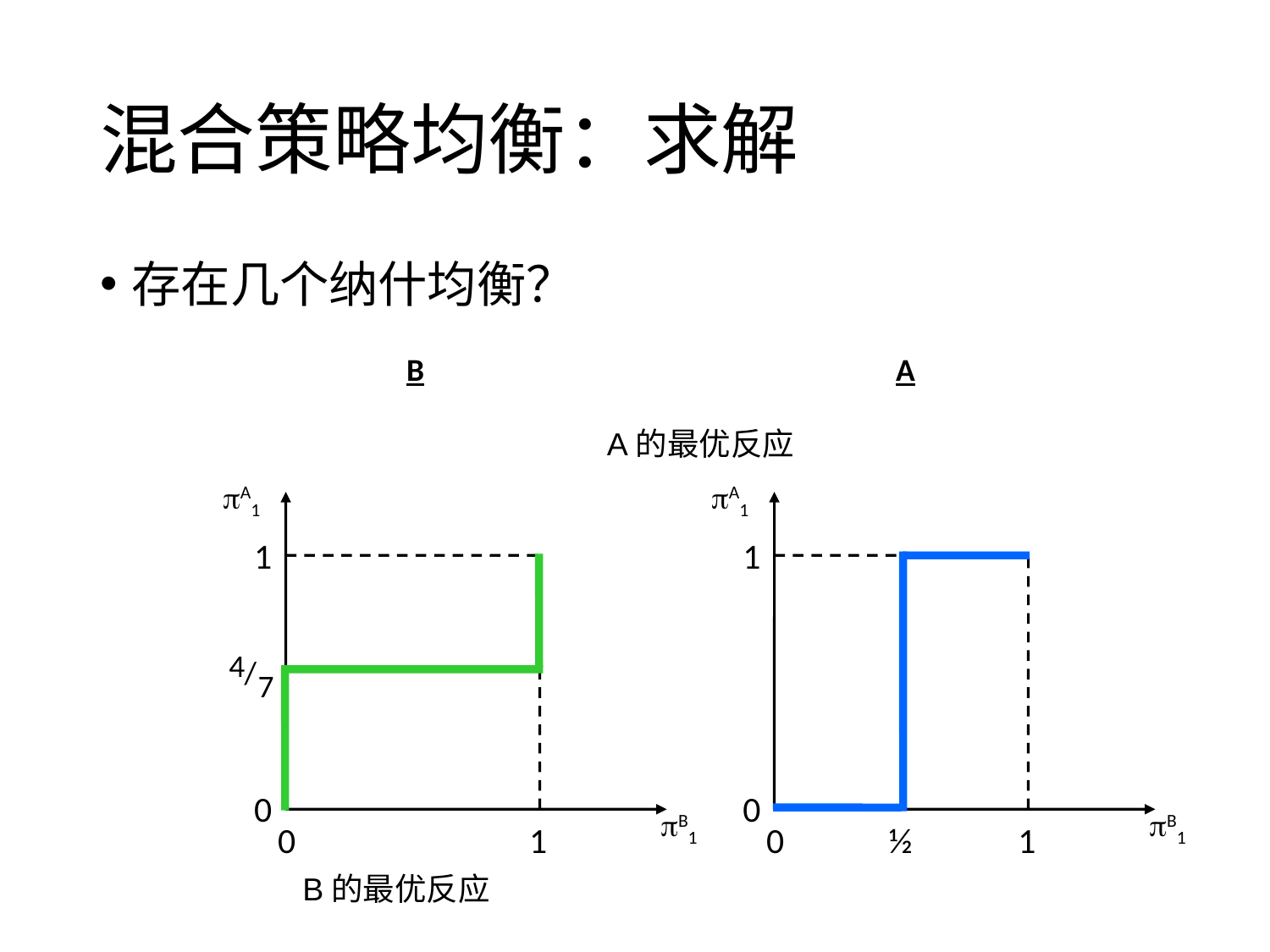

# 混合策略均衡：求解
存在几个纳什均衡？
B
A
A的最优反应
πA1
πA1

1
1

4
7
/

0
0
πB1
πB1

0
1
0
½
1
B的最优反应